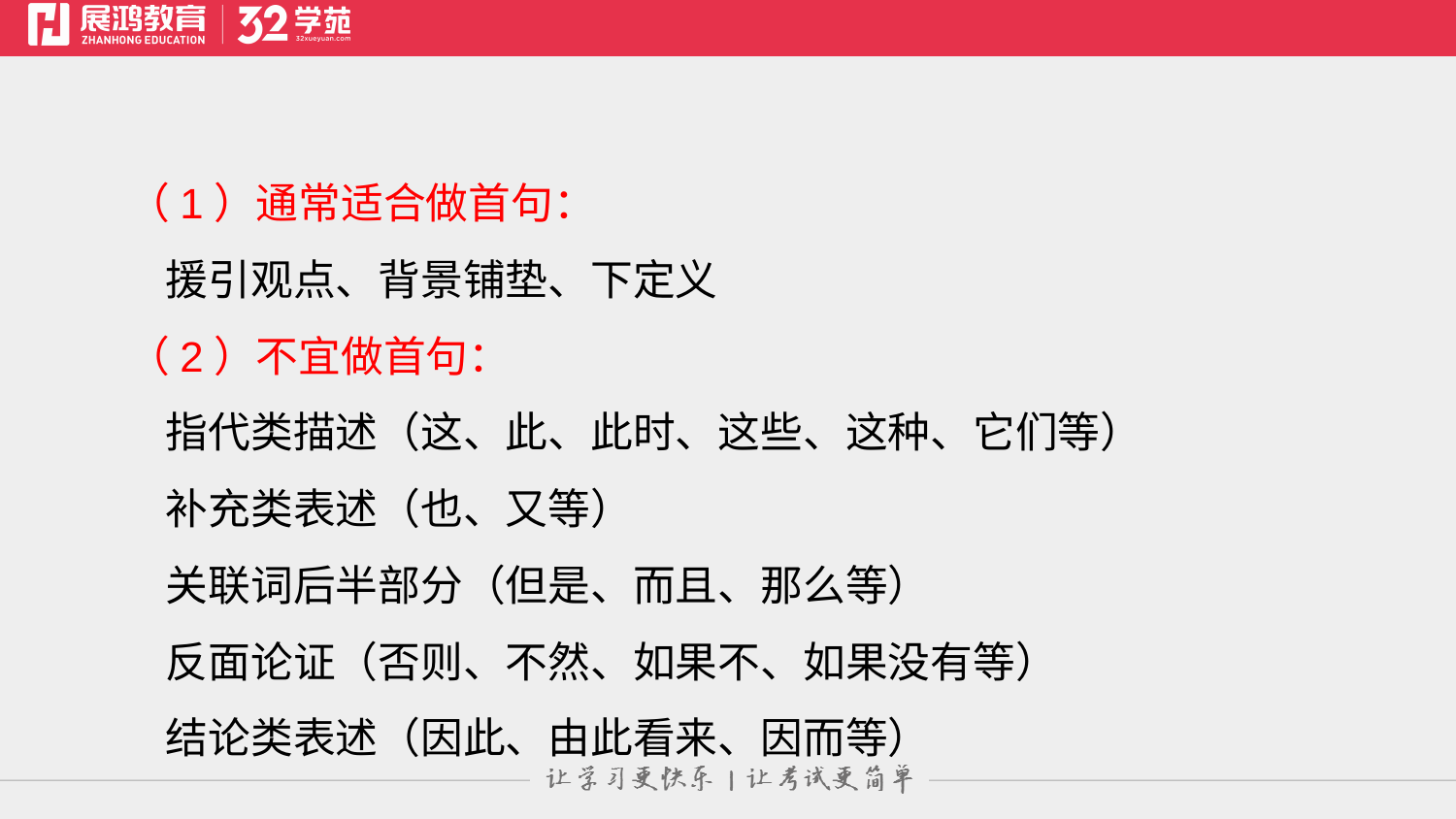

（1）通常适合做首句：
   援引观点、背景铺垫、下定义
（2）不宜做首句：
   指代类描述（这、此、此时、这些、这种、它们等）
   补充类表述（也、又等）
   关联词后半部分（但是、而且、那么等）
   反面论证（否则、不然、如果不、如果没有等）
   结论类表述（因此、由此看来、因而等）